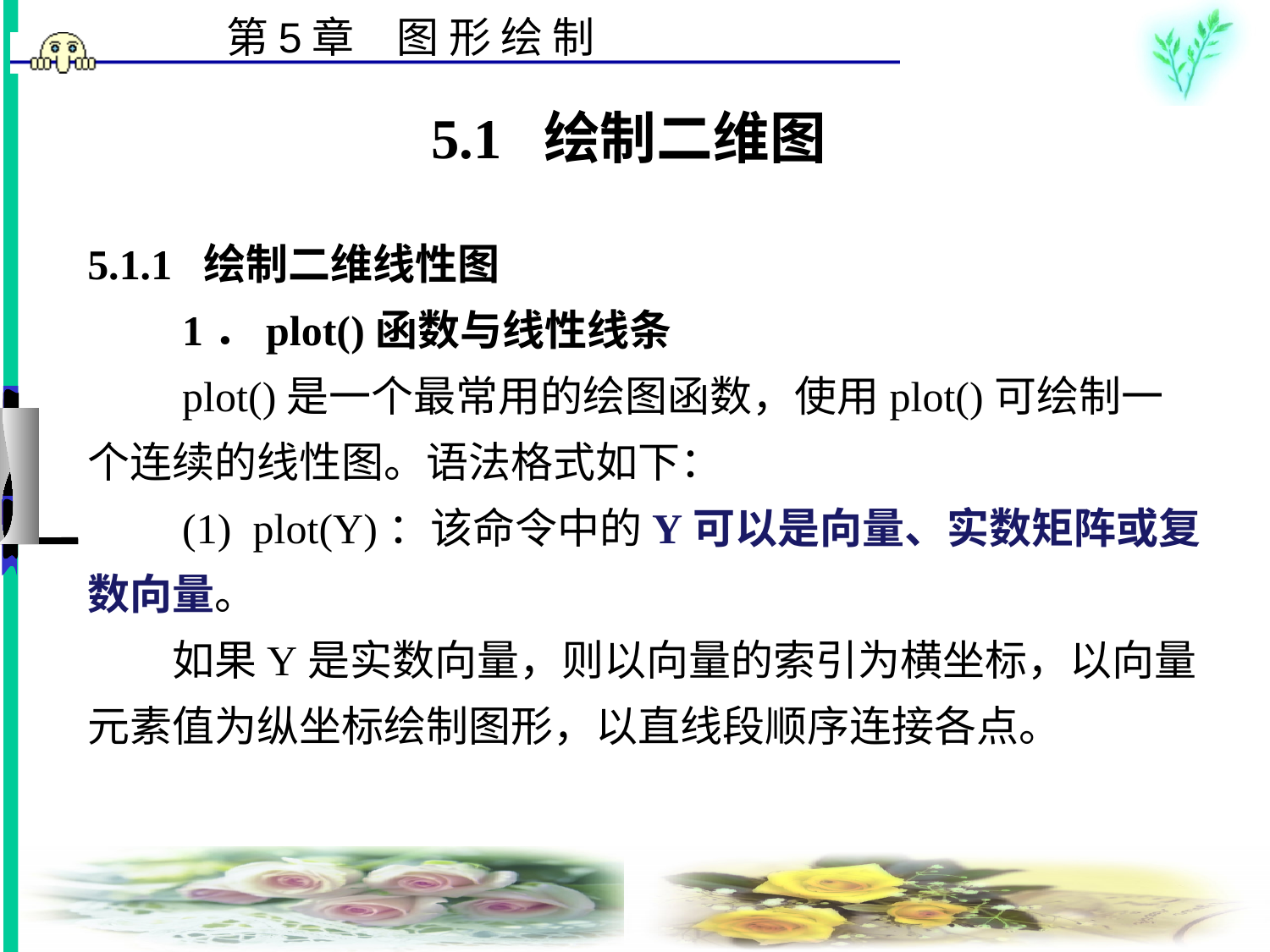

5.1  绘制二维图
5.1.1  绘制二维线性图
　　1．plot()函数与线性线条
　　plot()是一个最常用的绘图函数，使用plot()可绘制一个连续的线性图。语法格式如下：
　　(1)  plot(Y)：该命令中的Y可以是向量、实数矩阵或复数向量。
　　如果Y是实数向量，则以向量的索引为横坐标，以向量元素值为纵坐标绘制图形，以直线段顺序连接各点。